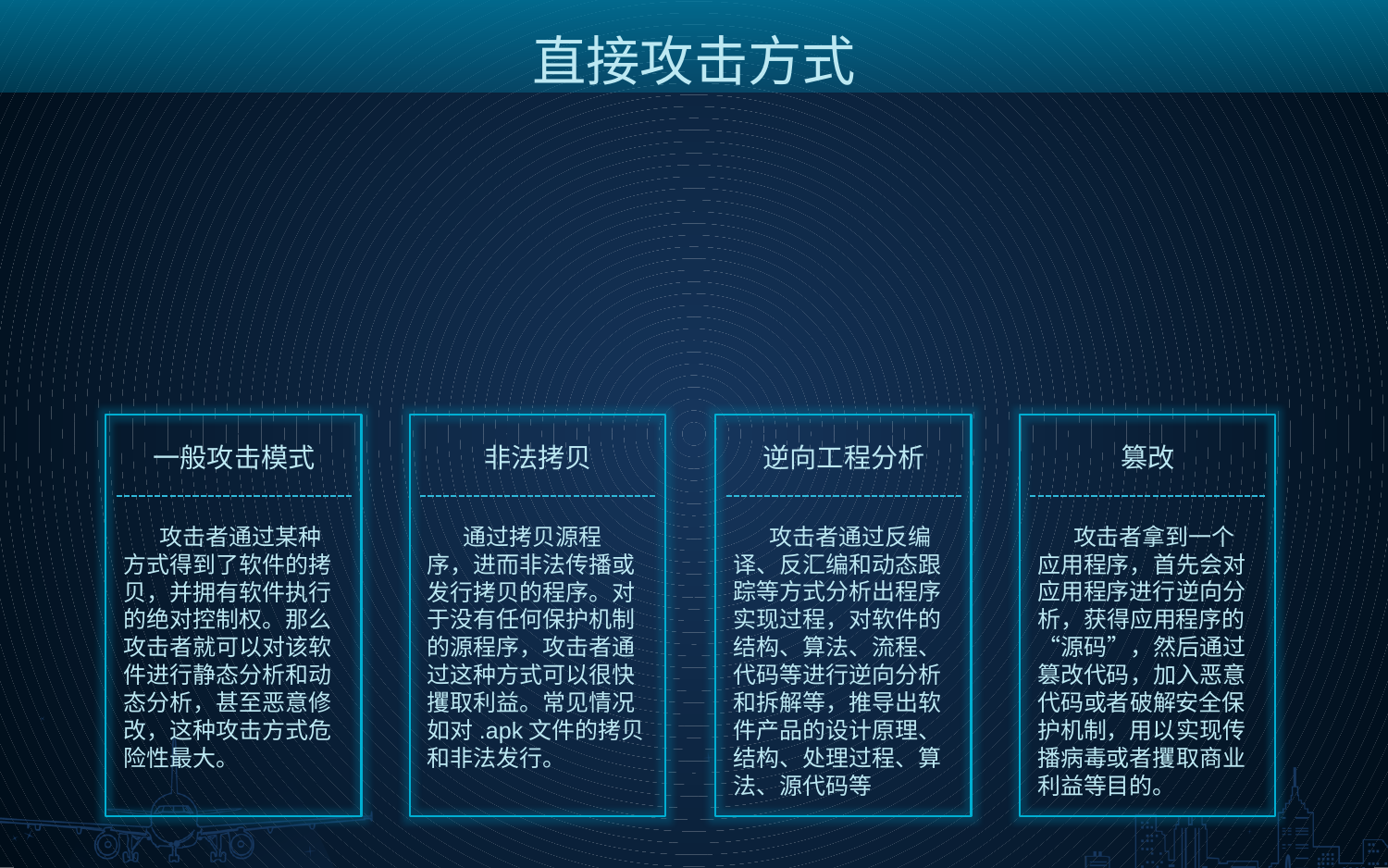

直接攻击方式

1.

2.

3.

4.

非法拷贝
      通过拷贝源程序，进而非法传播或发行拷贝的程序。对于没有任何保护机制的源程序，攻击者通过这种方式可以很快攫取利益。常见情况如对.apk文件的拷贝和非法发行。
一般攻击模式
      攻击者通过某种方式得到了软件的拷贝，并拥有软件执行的绝对控制权。那么攻击者就可以对该软件进行静态分析和动态分析，甚至恶意修改，这种攻击方式危险性最大。
逆向工程分析
      攻击者通过反编译、反汇编和动态跟踪等方式分析出程序实现过程，对软件的结构、算法、流程、代码等进行逆向分析和拆解等，推导出软件产品的设计原理、结构、处理过程、算法、源代码等
篡改
      攻击者拿到一个应用程序，首先会对应用程序进行逆向分析，获得应用程序的“源码”，然后通过篡改代码，加入恶意代码或者破解安全保护机制，用以实现传播病毒或者攫取商业利益等目的。